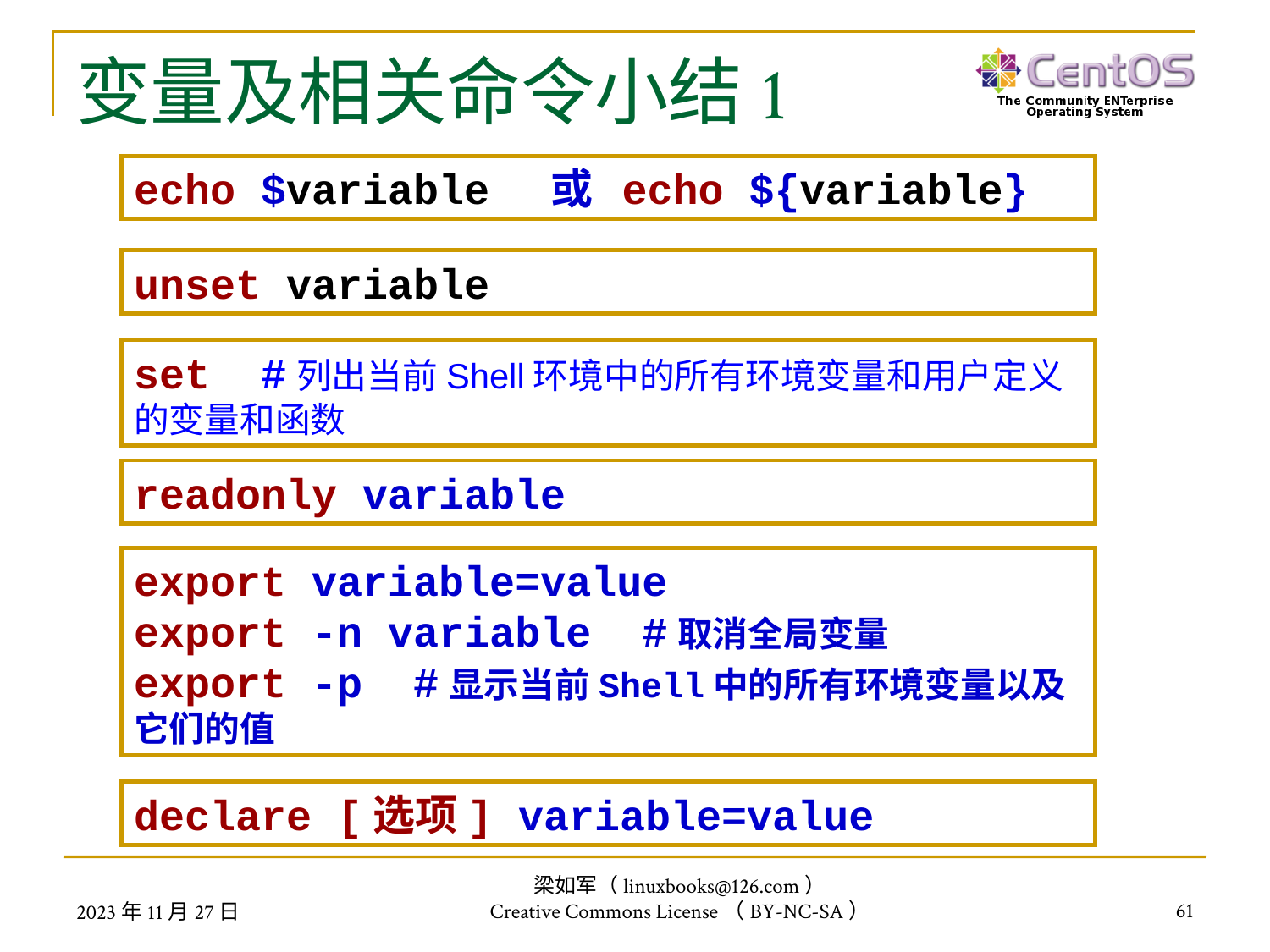

# 变量及相关命令小结1
echo $variable  或  echo ${variable}
unset variable
set  #列出当前Shell环境中的所有环境变量和用户定义的变量和函数
readonly variable
export variable=value
export -n variable  #取消全局变量
export -p  #显示当前Shell中的所有环境变量以及它们的值
declare [选项] variable=value
梁如军（linuxbooks@126.com）
Creative Commons License（BY-NC-SA）
2023年11月27日
61